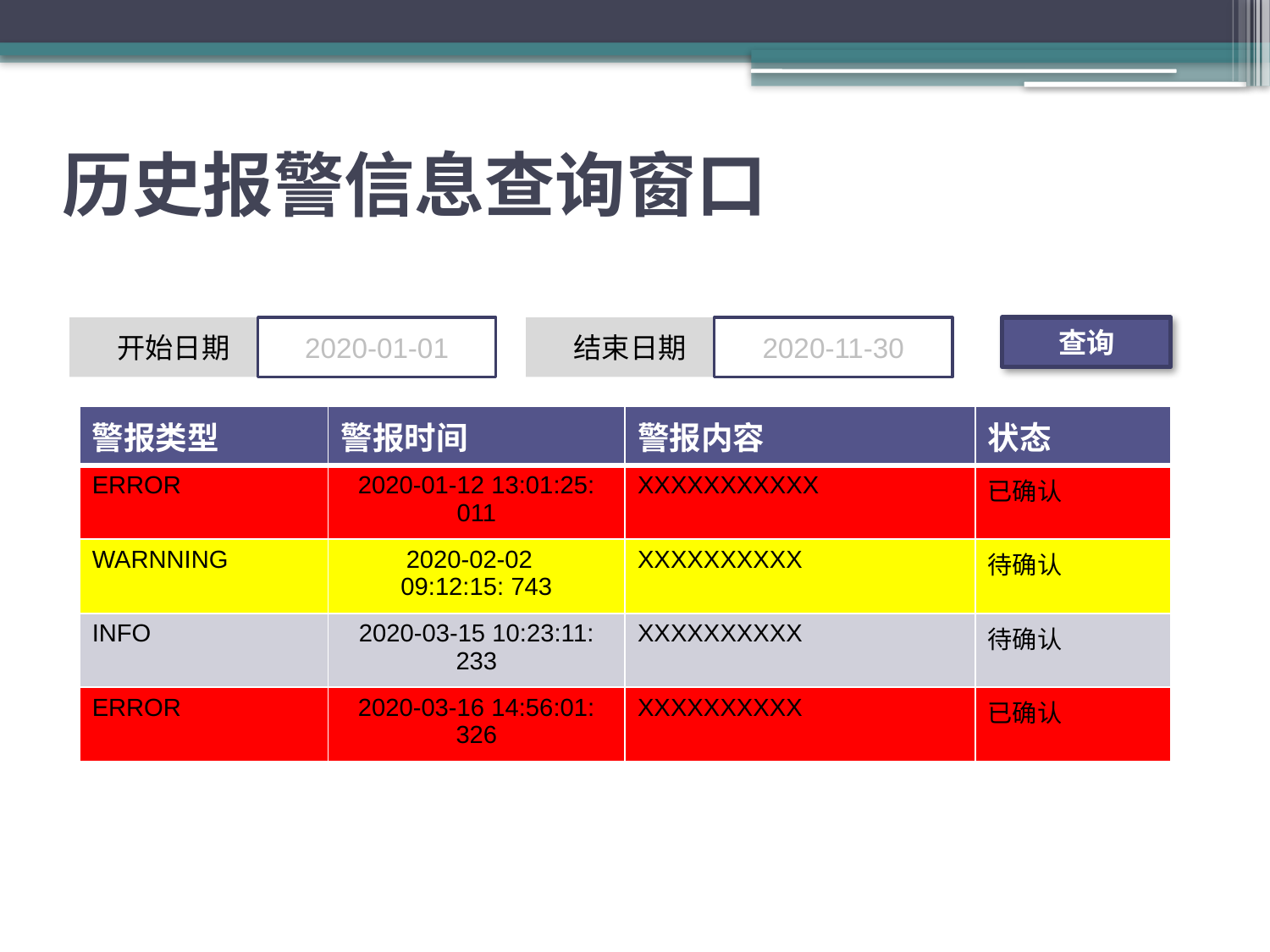

# 历史报警信息查询窗口

开始日期
2020-01-01
结束日期
2020-11-30
查询
| 警报类型 | 警报时间 | 警报内容 | 状态 |
| --- | --- | --- | --- |
| ERROR | 2020-01-12 13:01:25: 011 | XXXXXXXXXXX | 已确认 |
| WARNNING | 2020-02-02 09:12:15: 743 | XXXXXXXXXX | 待确认 |
| INFO | 2020-03-15 10:23:11: 233 | XXXXXXXXXX | 待确认 |
| ERROR | 2020-03-16 14:56:01: 326 | XXXXXXXXXX | 已确认 |